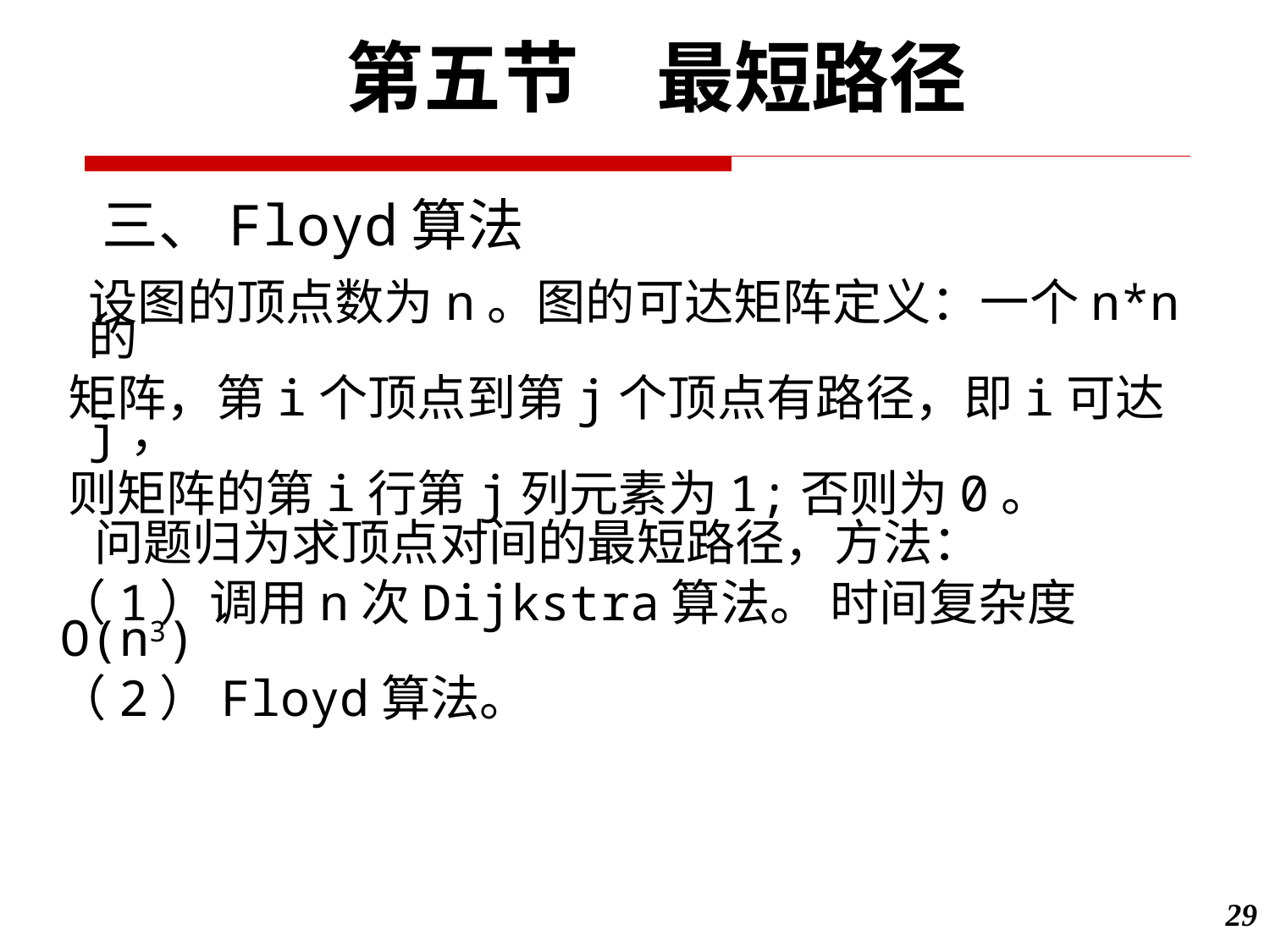

第五节　最短路径
# 三、Floyd算法
	设图的顶点数为n。图的可达矩阵定义：一个n*n的
   矩阵，第i个顶点到第j个顶点有路径，即i可达j，
   则矩阵的第i行第j列元素为1;否则为0。

	  问题归为求顶点对间的最短路径，方法：
   （1）调用n次Dijkstra算法。 时间复杂度O(n3)
   （2）Floyd算法。

29